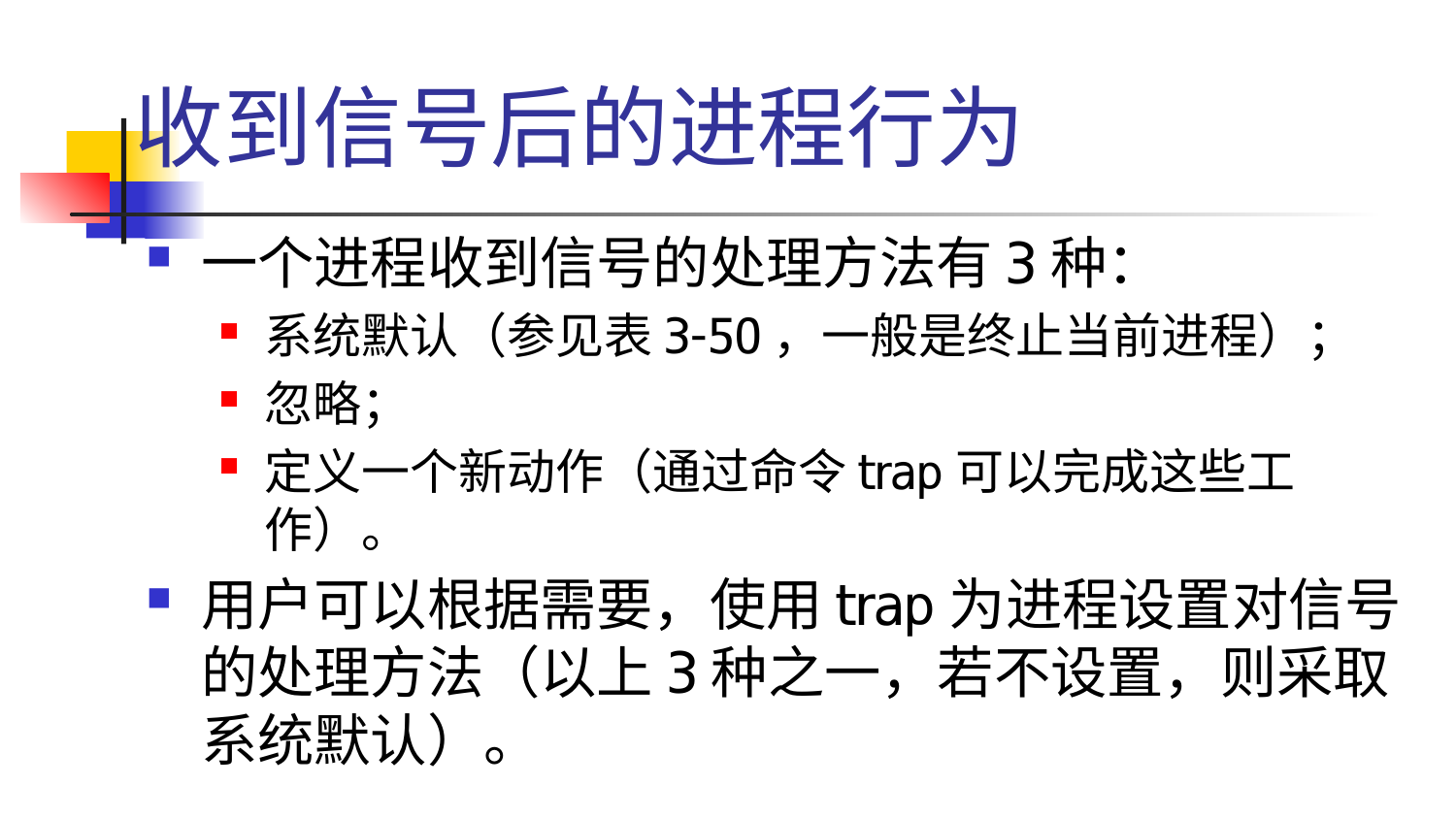

# 收到信号后的进程行为
一个进程收到信号的处理方法有3种：
系统默认（参见表3-50，一般是终止当前进程）；
忽略；
定义一个新动作（通过命令trap可以完成这些工作）。
用户可以根据需要，使用trap为进程设置对信号的处理方法（以上3种之一，若不设置，则采取系统默认）。